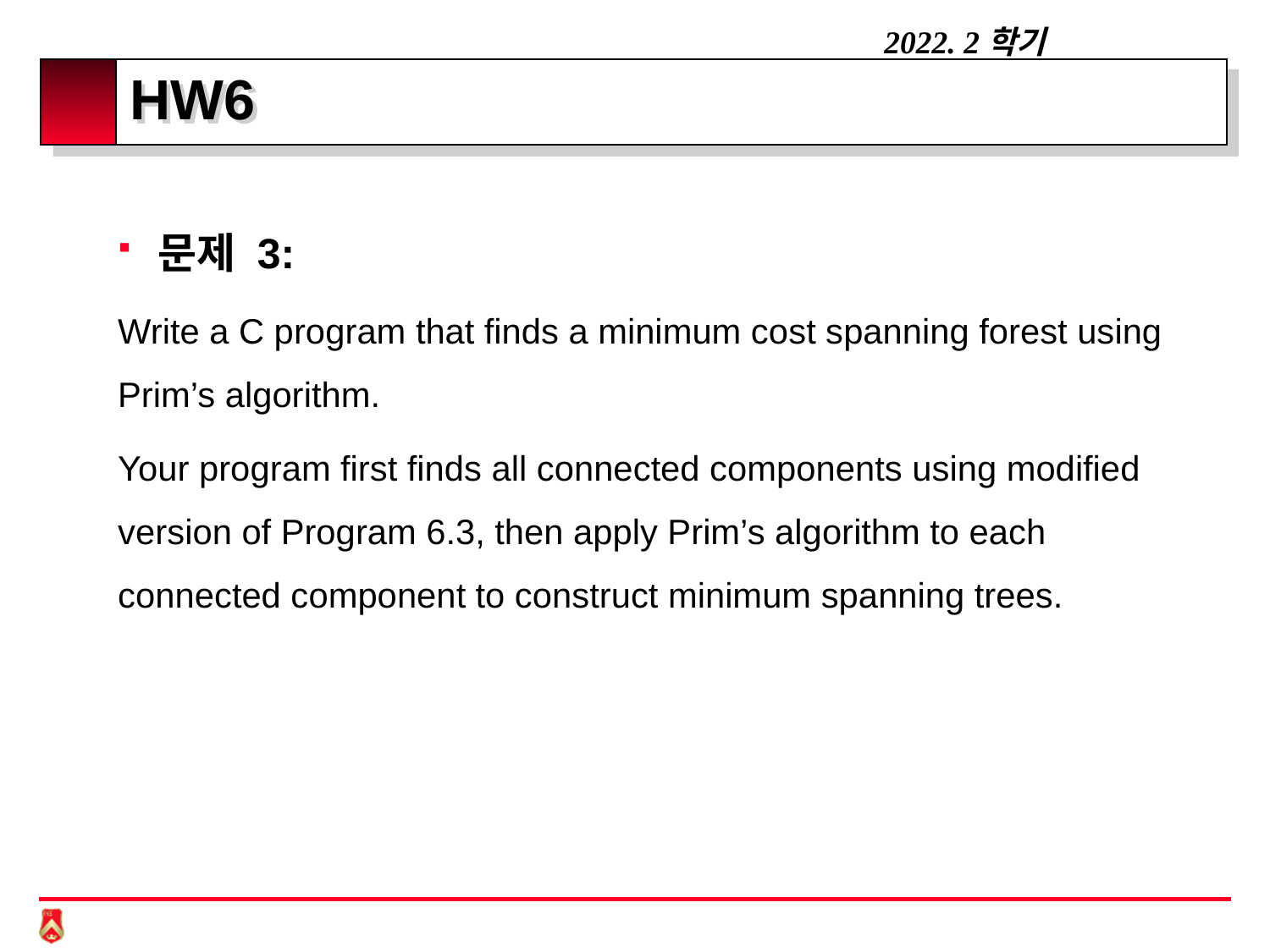

# HW6

문제 3:
Write a C program that finds a minimum cost spanning forest using Prim’s algorithm.
Your program first finds all connected components using modified version of Program 6.3, then apply Prim’s algorithm to each connected component to construct minimum spanning trees.